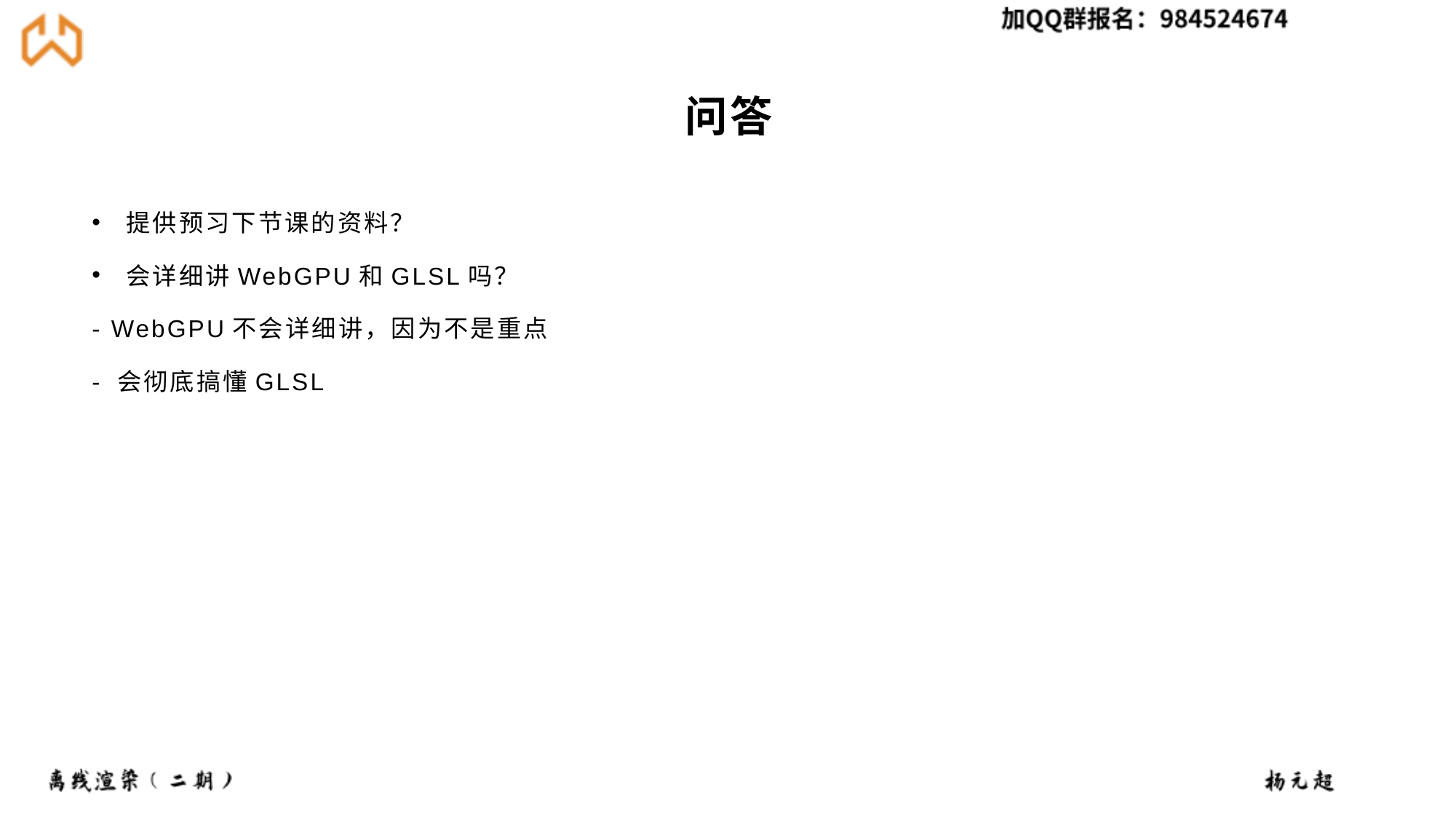

# 问答
提供预习下节课的资料？
会详细讲WebGPU和GLSL吗？
- WebGPU不会详细讲，因为不是重点
- 会彻底搞懂GLSL